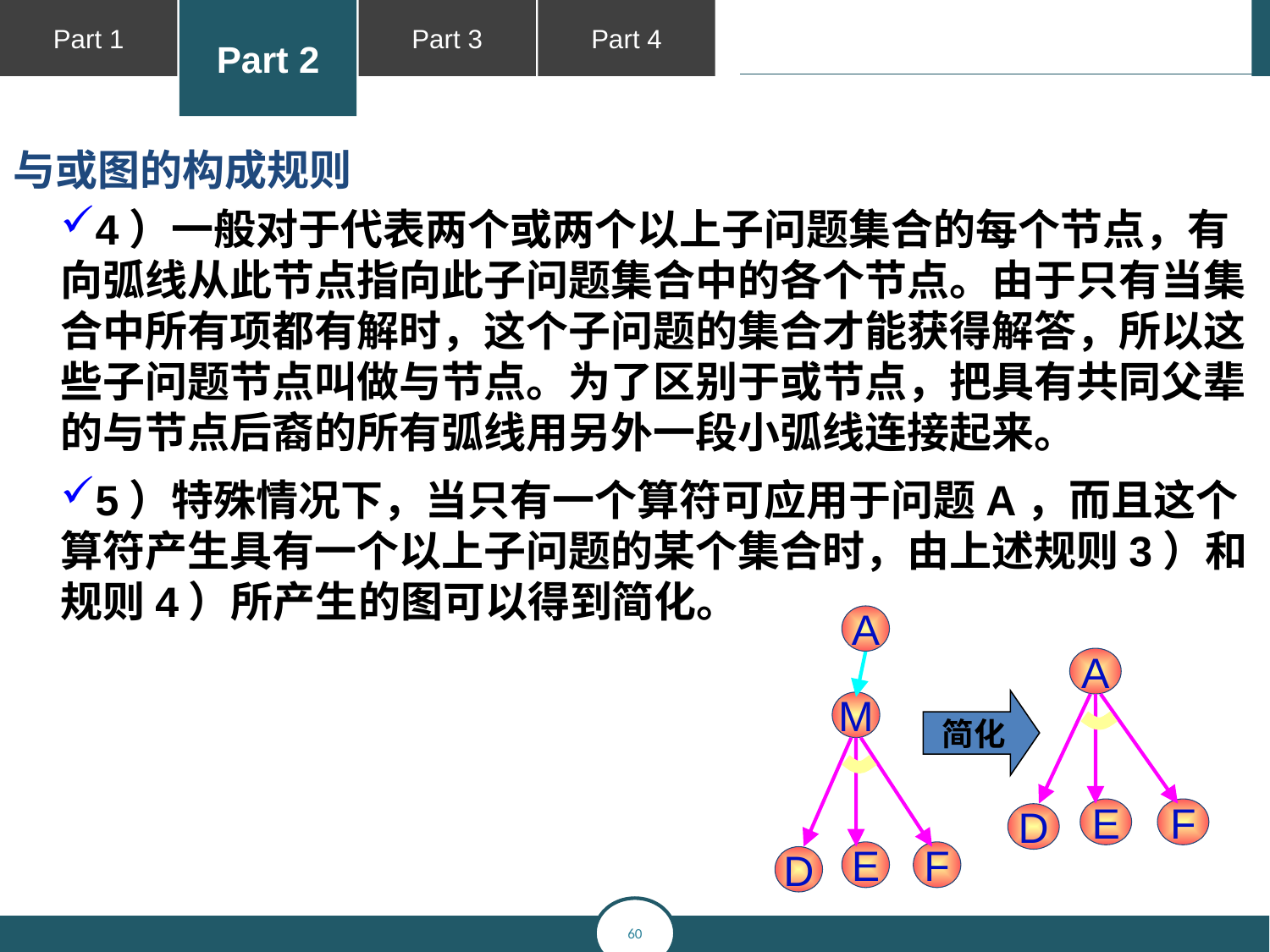

与或图的构成规则
4）一般对于代表两个或两个以上子问题集合的每个节点，有向弧线从此节点指向此子问题集合中的各个节点。由于只有当集合中所有项都有解时，这个子问题的集合才能获得解答，所以这些子问题节点叫做与节点。为了区别于或节点，把具有共同父辈的与节点后裔的所有弧线用另外一段小弧线连接起来。
5）特殊情况下，当只有一个算符可应用于问题A，而且这个算符产生具有一个以上子问题的某个集合时，由上述规则3）和规则4）所产生的图可以得到简化。
A

M

E
F
D
A

E
F
D
简化